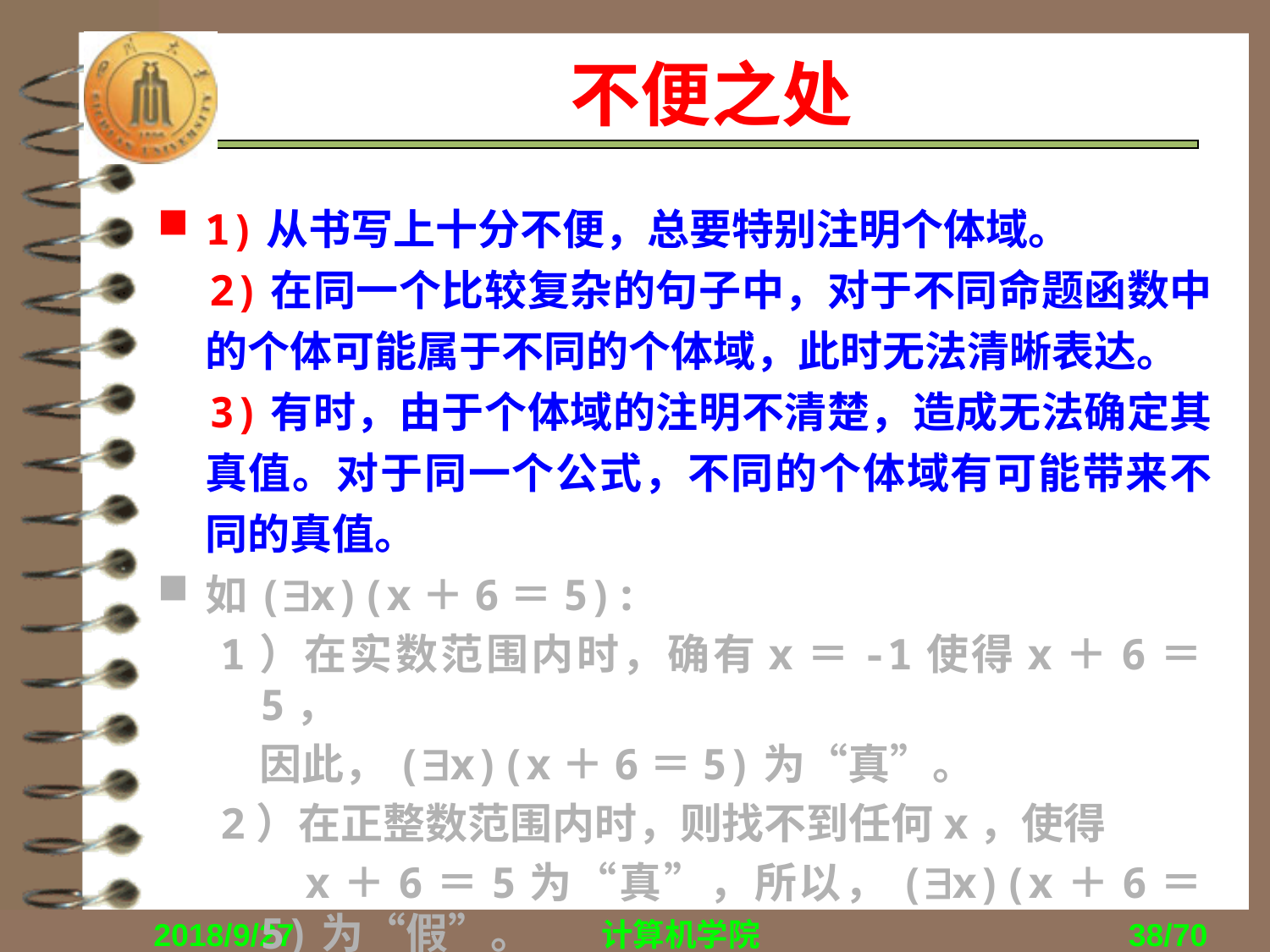

# 不便之处
1)从书写上十分不便，总要特别注明个体域。
  2)在同一个比较复杂的句子中，对于不同命题函数中的个体可能属于不同的个体域，此时无法清晰表达。
  3)有时，由于个体域的注明不清楚，造成无法确定其真值。对于同一个公式，不同的个体域有可能带来不同的真值。
如(∃x)(x＋6＝5):
1）在实数范围内时，确有x＝-1使得x＋6＝5，
   因此，(∃x)(x＋6＝5)为“真”。
2）在正整数范围内时，则找不到任何x，使得
   x＋6＝5为“真”，所以，(∃x)(x＋6＝5)为“假”。
2018/9/27
计算机学院
38/70